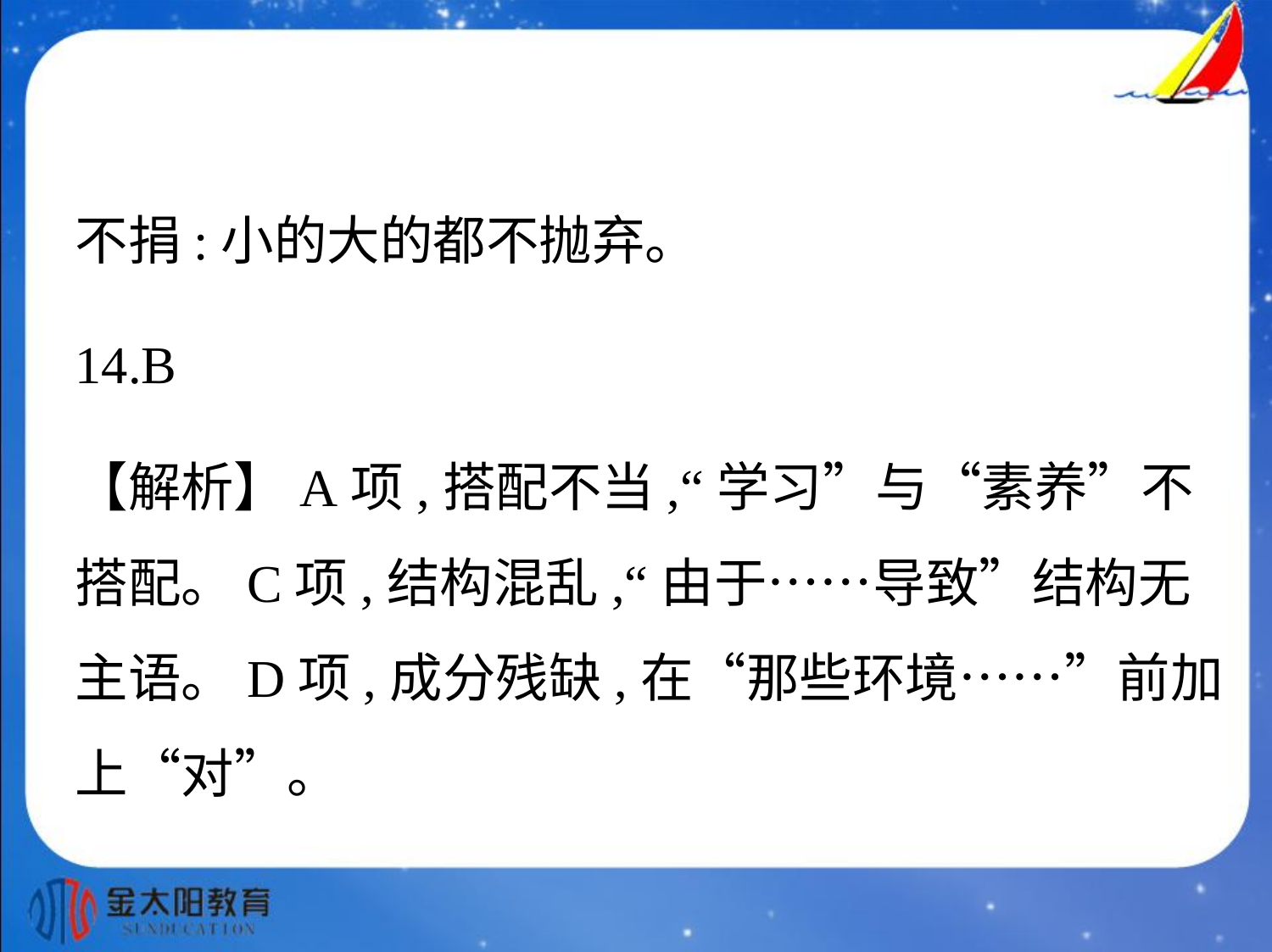

不捐:小的大的都不抛弃。
14.B
【解析】A项,搭配不当,“学习”与“素养”不
搭配。C项,结构混乱,“由于……导致”结构无
主语。D项,成分残缺,在“那些环境……”前加
上“对”。